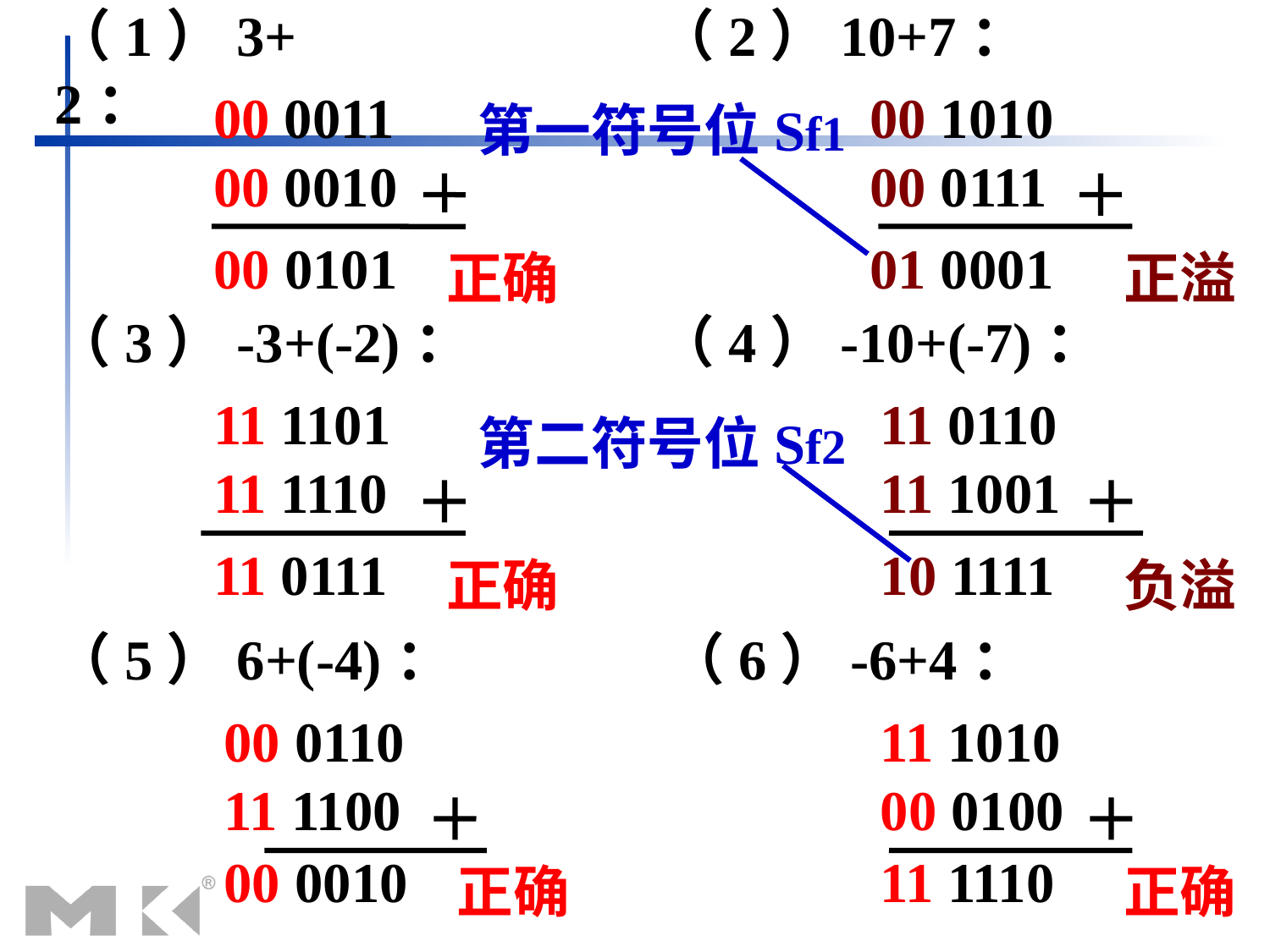

（1）3+2：
（2）10+7：
00 0011
00 0010
00 1010
00 0111

00 0101

01 0001

正确
正溢
（3）-3+(-2)：
（4）-10+(-7)：
11 1101
11 1110
11 0110
11 1001

11 0111
10 1111

正确
负溢
（5）6+(-4)：
（6）-6+4：
00 0110
11 1100
11 1010
00 0100

00 0010
11 1110

正确

正确
第一符号位Sf1

第二符号位Sf2